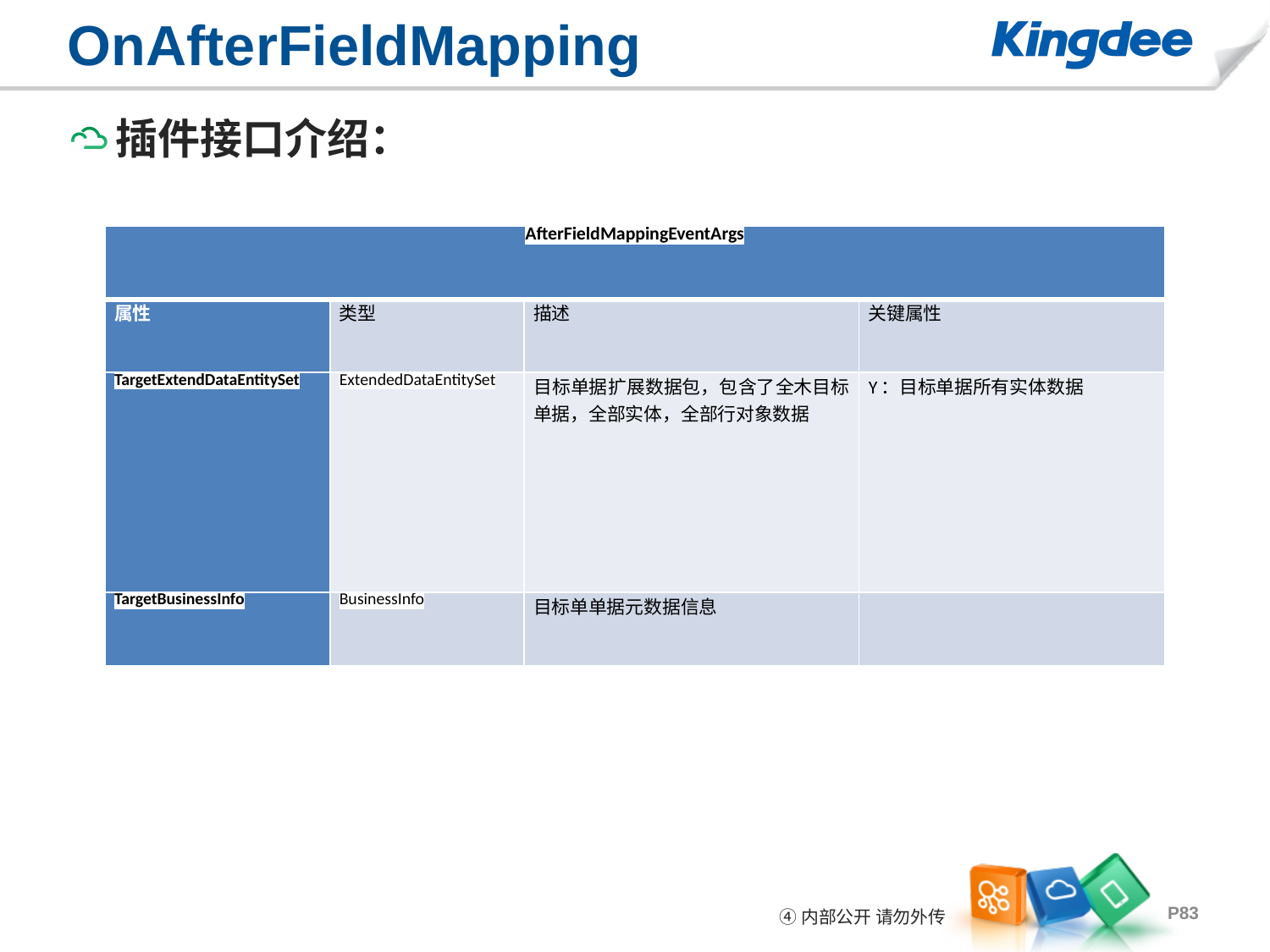

# OnAfterFieldMapping
插件接口介绍：

| AfterFieldMappingEventArgs |  |  |  |
| --- | --- | --- | --- |
| 属性 | 类型 | 描述 | 关键属性 |
| TargetExtendDataEntitySet | ExtendedDataEntitySet | 目标单据扩展数据包，包含了全木目标单据，全部实体，全部行对象数据 | Y：目标单据所有实体数据 |
| TargetBusinessInfo | BusinessInfo | 目标单单据元数据信息 |  |